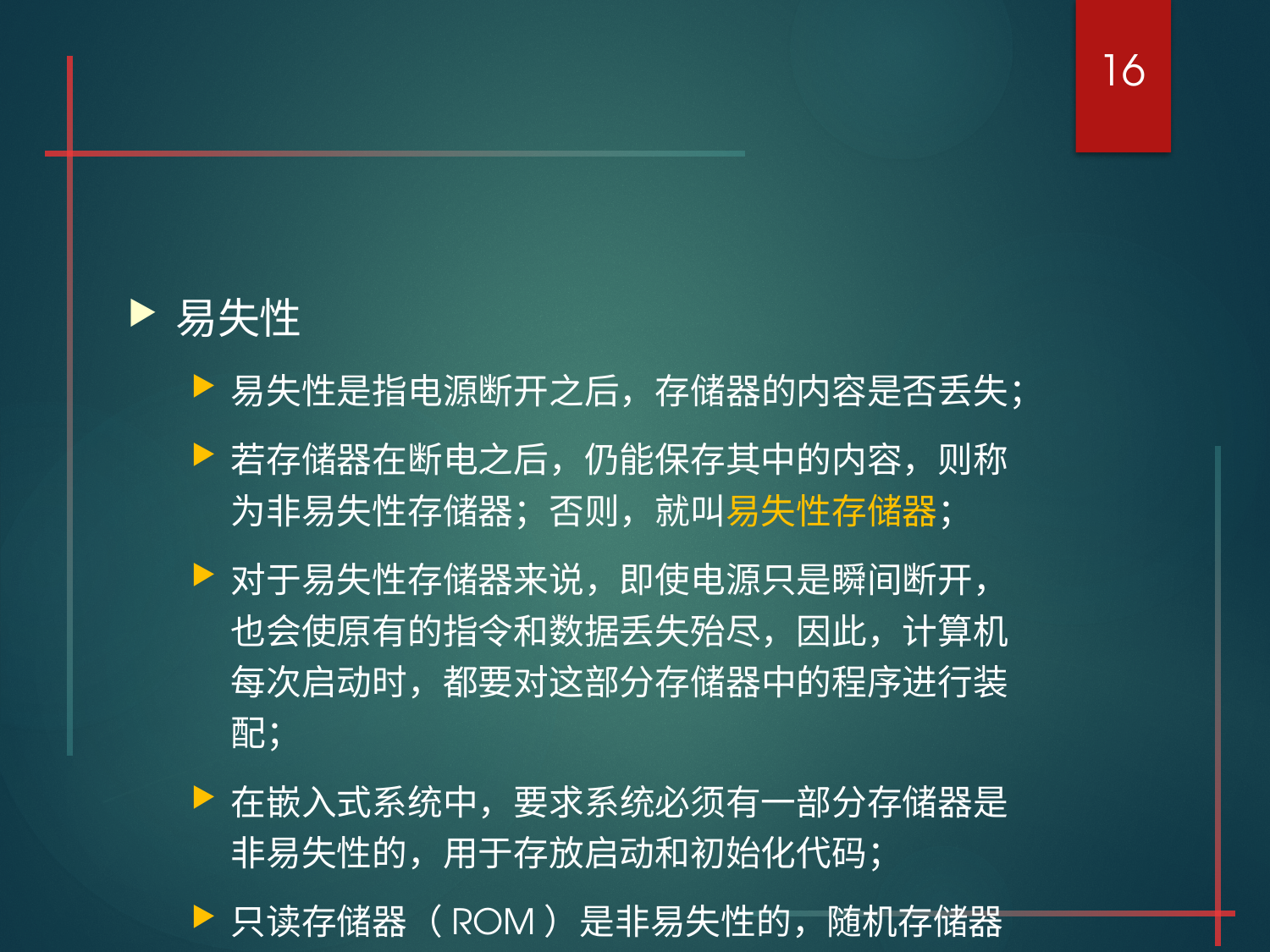

16
#
易失性
易失性是指电源断开之后，存储器的内容是否丢失；
若存储器在断电之后，仍能保存其中的内容，则称为非易失性存储器；否则，就叫易失性存储器；
对于易失性存储器来说，即使电源只是瞬间断开，也会使原有的指令和数据丢失殆尽，因此，计算机每次启动时，都要对这部分存储器中的程序进行装配；
在嵌入式系统中，要求系统必须有一部分存储器是非易失性的，用于存放启动和初始化代码；
只读存储器（ROM）是非易失性的，随机存储器（RAM）是易失性的。